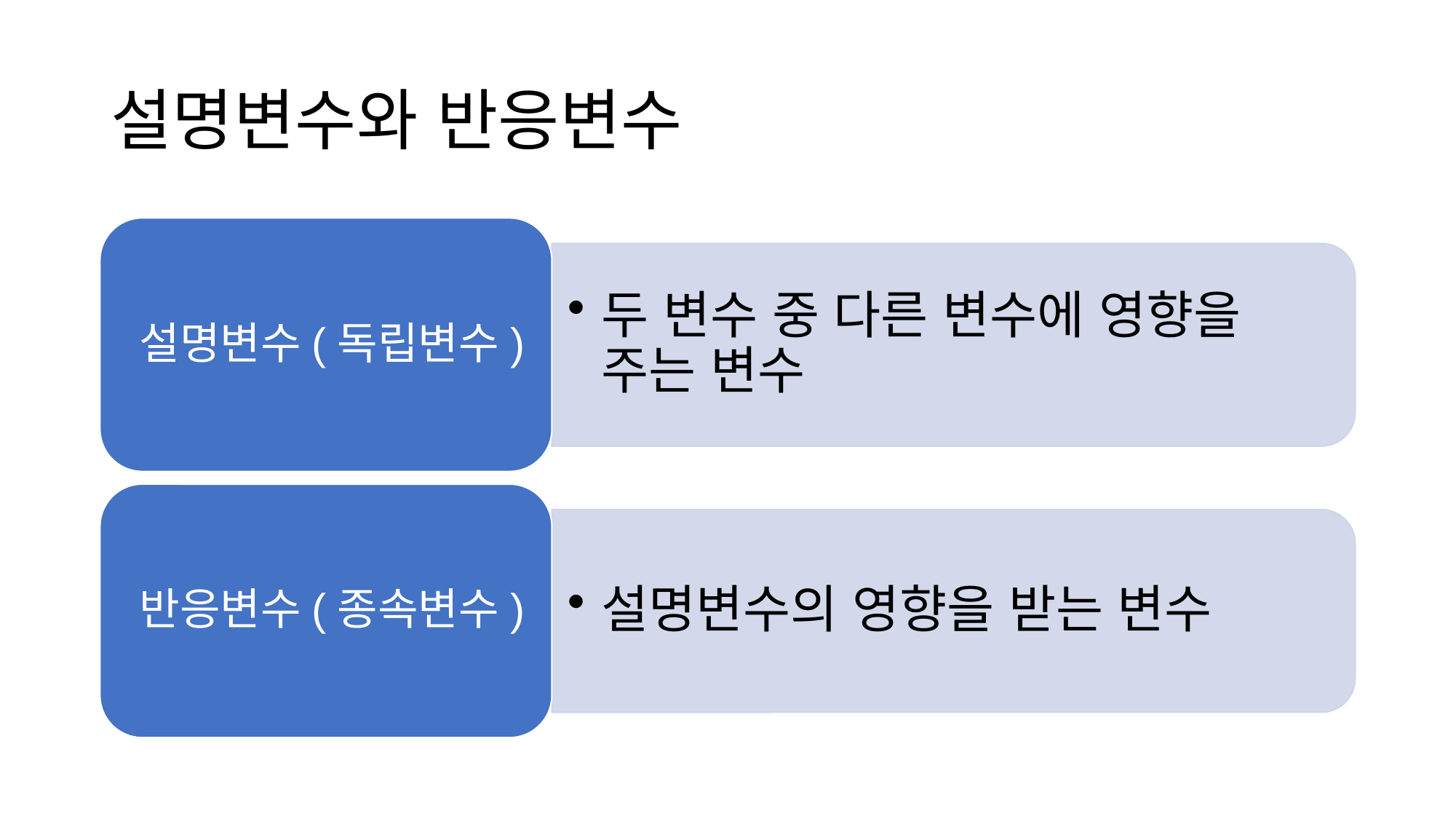

# 설명변수와 반응변수
두 변수 중 다른 변수에 영향을 주는 변수
설명변수(독립변수)
설명변수의 영향을 받는 변수
반응변수(종속변수)